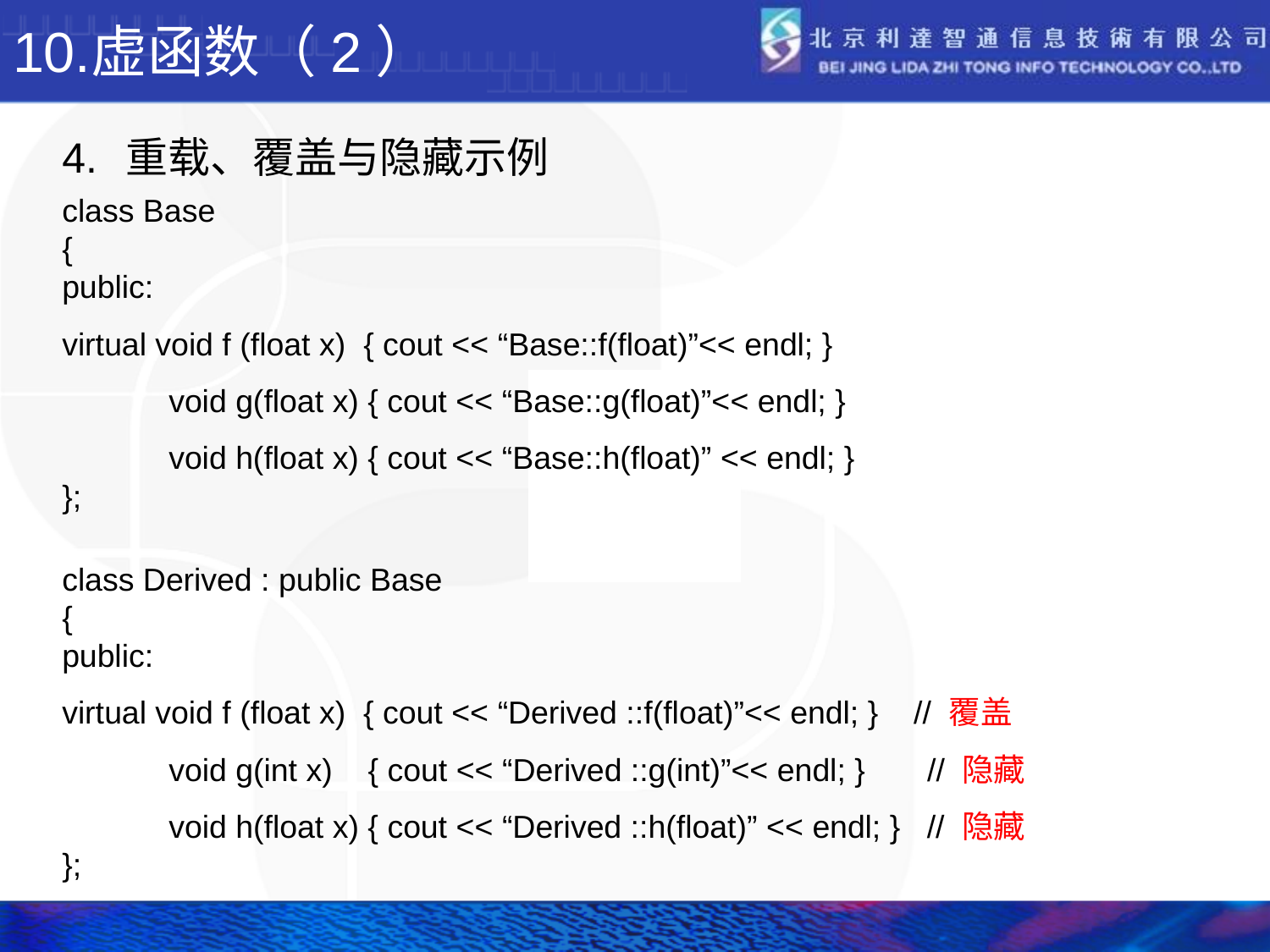

# 虚函数（2）
重载、覆盖与隐藏示例
class Base
{
public:
virtual void f (float x)  { cout << “Base::f(float)”<< endl; }
            void g(float x) { cout << “Base::g(float)”<< endl; }
            void h(float x) { cout << “Base::h(float)” << endl; }
};
class Derived : public Base
{
public:
virtual void f (float x)  { cout << “Derived ::f(float)”<< endl; }    // 覆盖
            void g(int x)    { cout << “Derived ::g(int)”<< endl; }       // 隐藏
            void h(float x) { cout << “Derived ::h(float)” << endl; }   // 隐藏
};